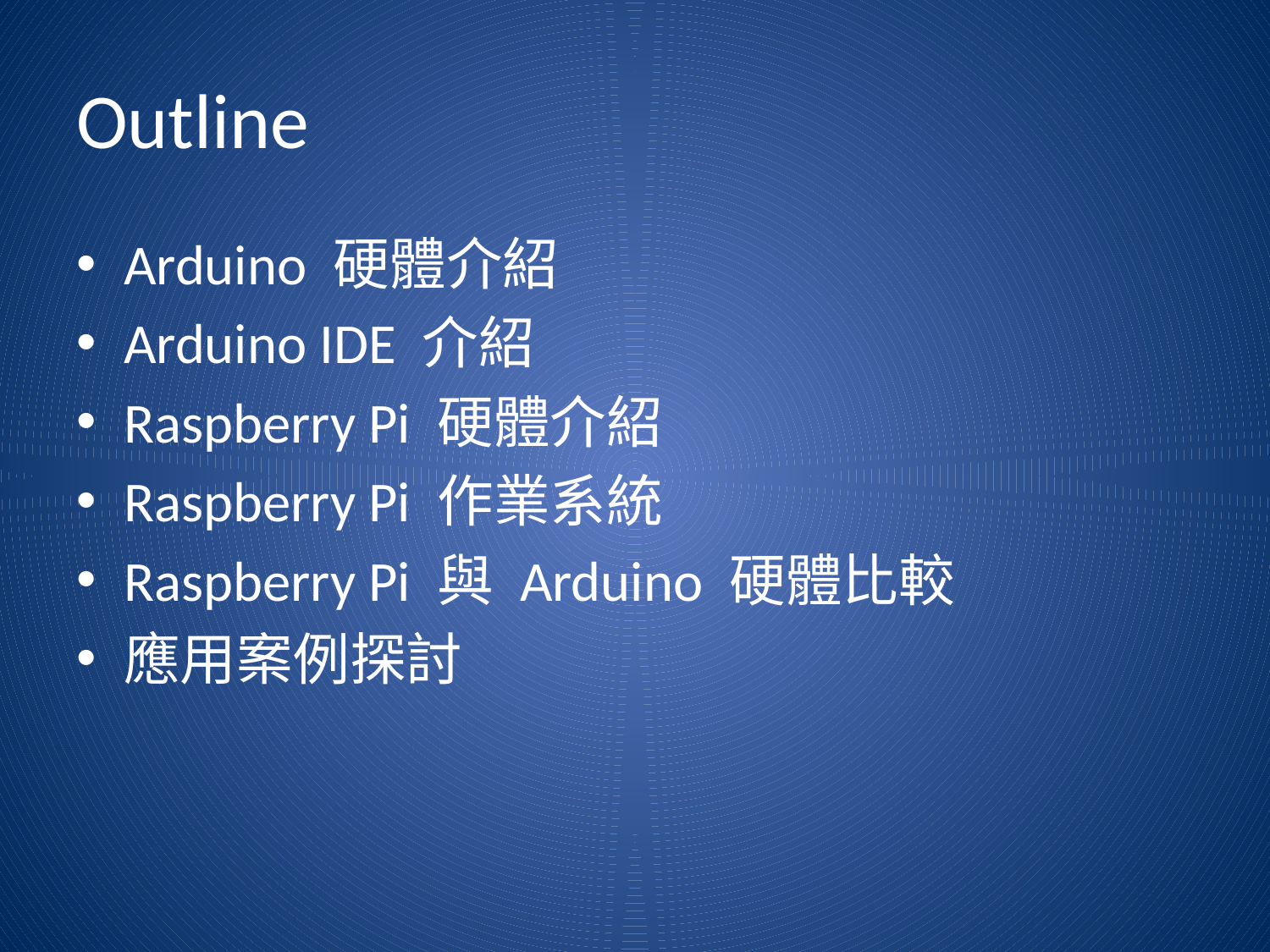

# Outline
Arduino 硬體介紹
Arduino IDE 介紹
Raspberry Pi 硬體介紹
Raspberry Pi 作業系統
Raspberry Pi 與 Arduino 硬體比較
應用案例探討